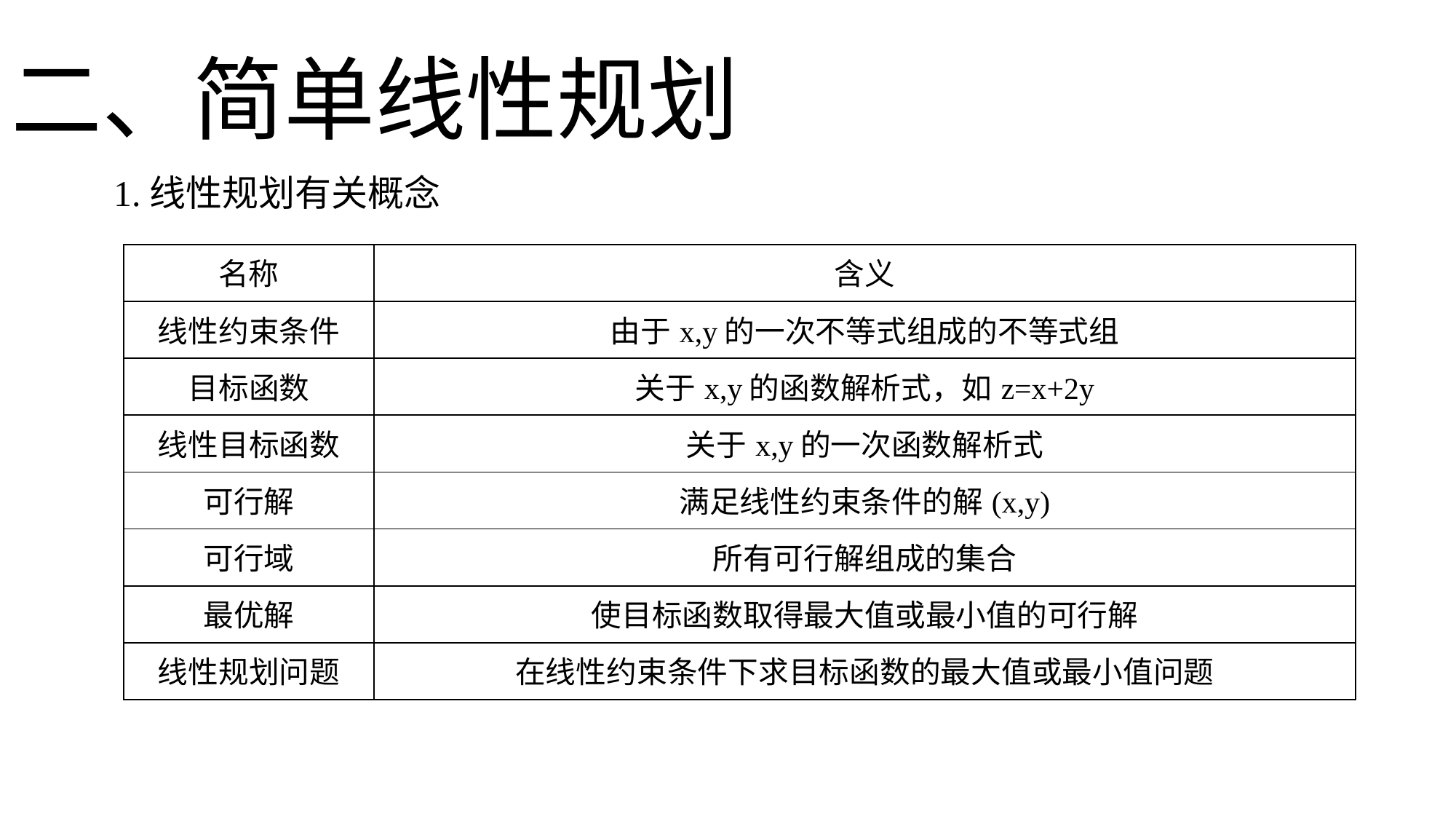

二、简单线性规划
1.线性规划有关概念
| 名称 | 含义 |
| --- | --- |
| 线性约束条件 | 由于x,y的一次不等式组成的不等式组 |
| 目标函数 | 关于x,y的函数解析式，如z=x+2y |
| 线性目标函数 | 关于x,y的一次函数解析式 |
| 可行解 | 满足线性约束条件的解(x,y) |
| 可行域 | 所有可行解组成的集合 |
| 最优解 | 使目标函数取得最大值或最小值的可行解 |
| 线性规划问题 | 在线性约束条件下求目标函数的最大值或最小值问题 |